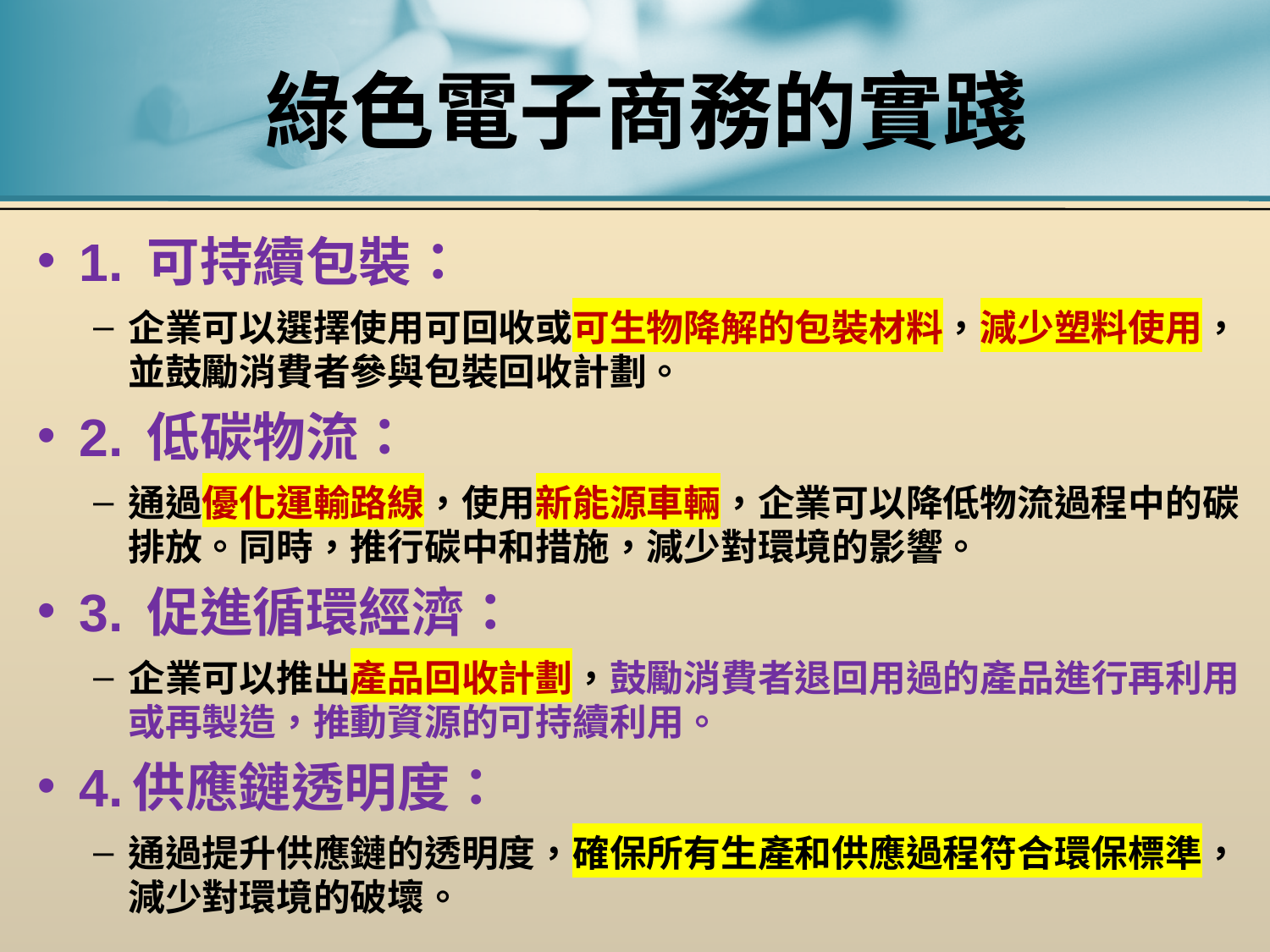

# 綠色電子商務的實踐
1. 可持續包裝：
企業可以選擇使用可回收或可生物降解的包裝材料，減少塑料使用，並鼓勵消費者參與包裝回收計劃。
2. 低碳物流：
通過優化運輸路線，使用新能源車輛，企業可以降低物流過程中的碳排放。同時，推行碳中和措施，減少對環境的影響。
3. 促進循環經濟：
企業可以推出產品回收計劃，鼓勵消費者退回用過的產品進行再利用或再製造，推動資源的可持續利用。
4.供應鏈透明度：
通過提升供應鏈的透明度，確保所有生產和供應過程符合環保標準，減少對環境的破壞。